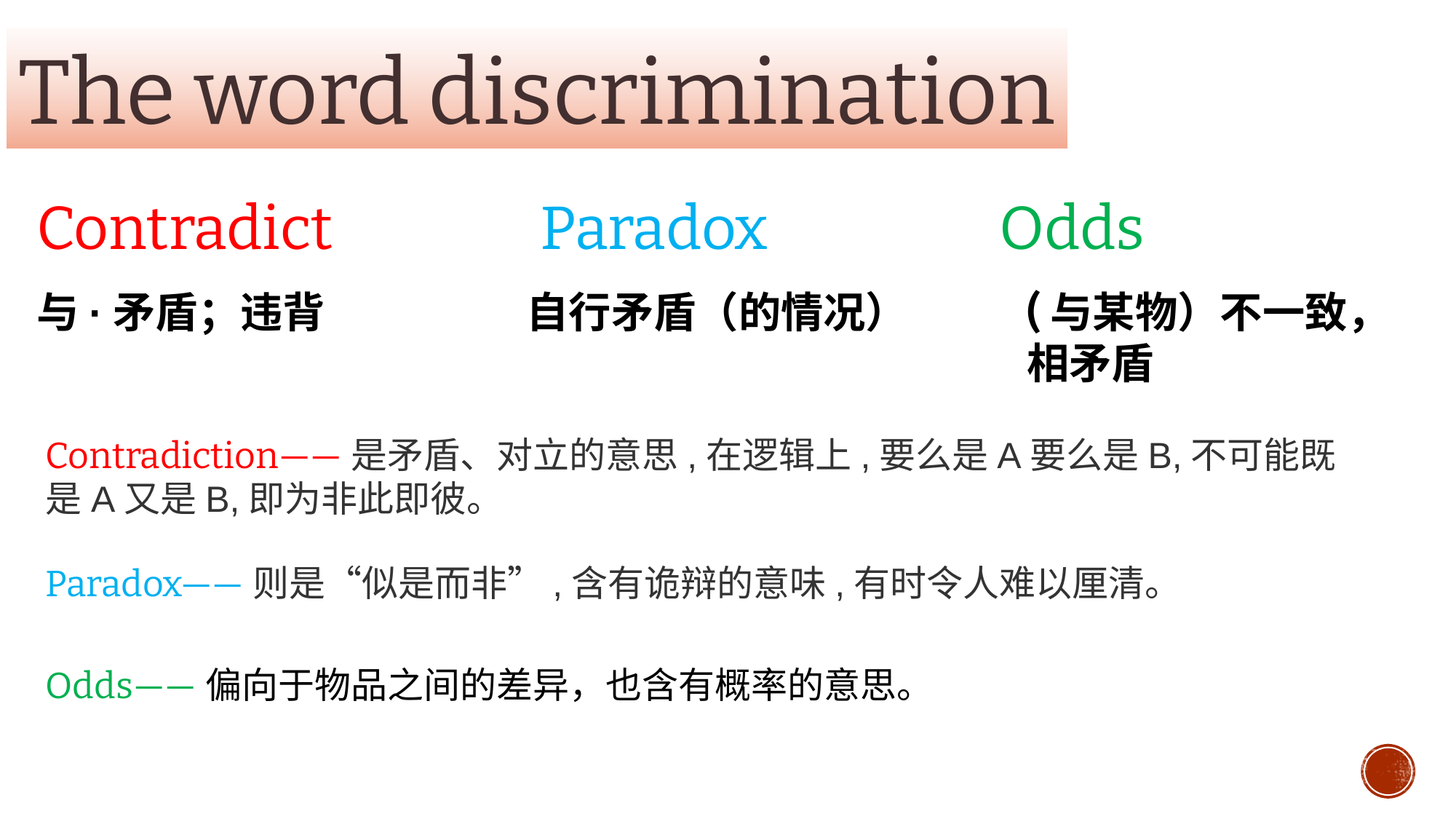

The word discrimination
Contradict                 Paradox                   Odds
与·矛盾；违背
自行矛盾（的情况）
(与某物）不一致，相矛盾
Contradiction——是矛盾、对立的意思,在逻辑上,要么是A要么是B,不可能既是A又是B,即为非此即彼。
Paradox——则是“似是而非”,含有诡辩的意味,有时令人难以厘清。
Odds——偏向于物品之间的差异，也含有概率的意思。